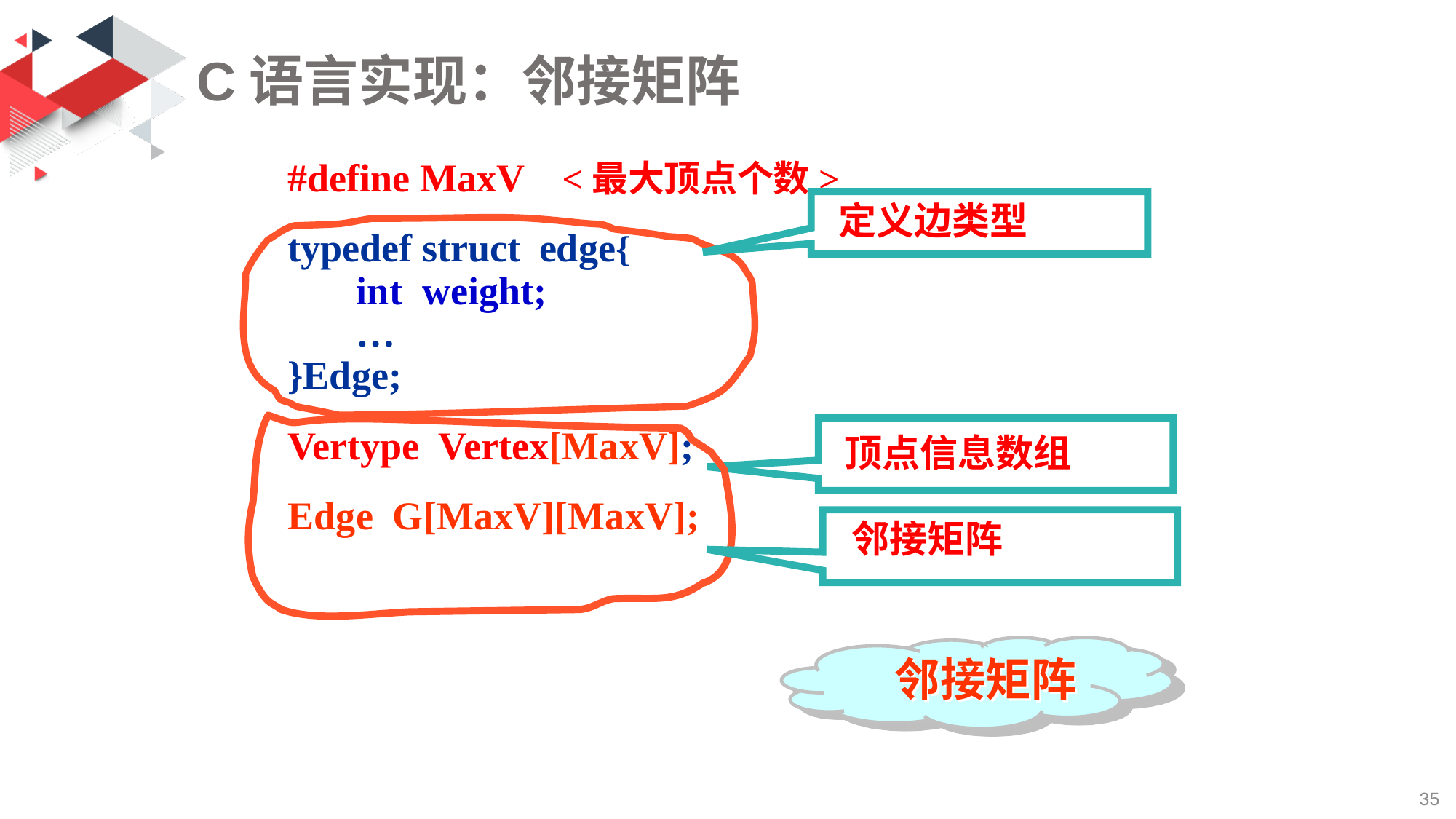

# C语言实现：邻接矩阵
#define MaxV    <最大顶点个数>
typedef struct  edge{
       int  weight;
       …
}Edge;
Vertype  Vertex[MaxV];
Edge  G[MaxV][MaxV];

定义边类型

顶点信息数组

邻接矩阵

邻接矩阵
35